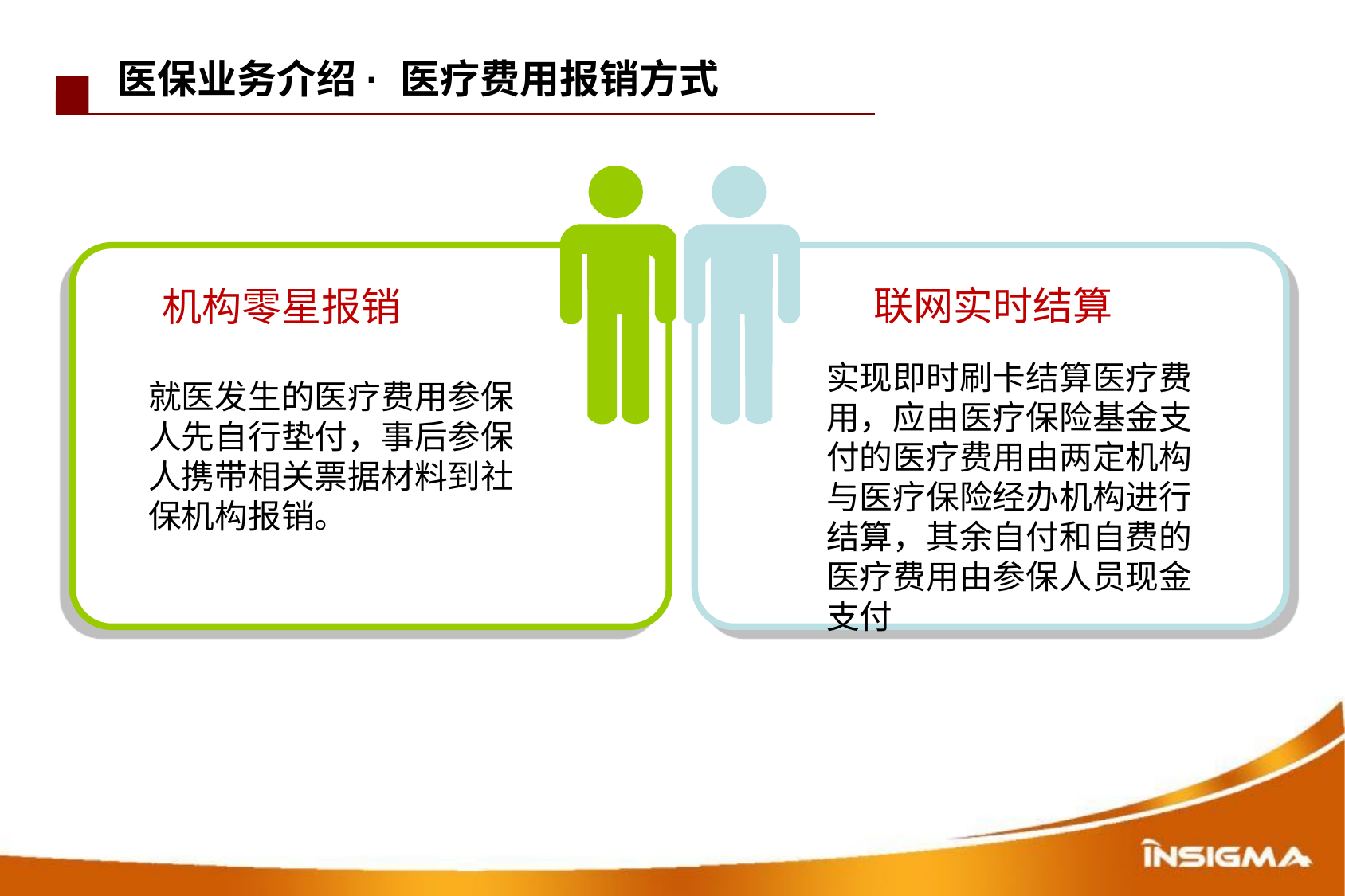

医保业务介绍· 医疗费用报销方式

联网实时结算
机构零星报销
实现即时刷卡结算医疗费用，应由医疗保险基金支付的医疗费用由两定机构与医疗保险经办机构进行结算，其余自付和自费的医疗费用由参保人员现金支付
就医发生的医疗费用参保人先自行垫付，事后参保人携带相关票据材料到社保机构报销。